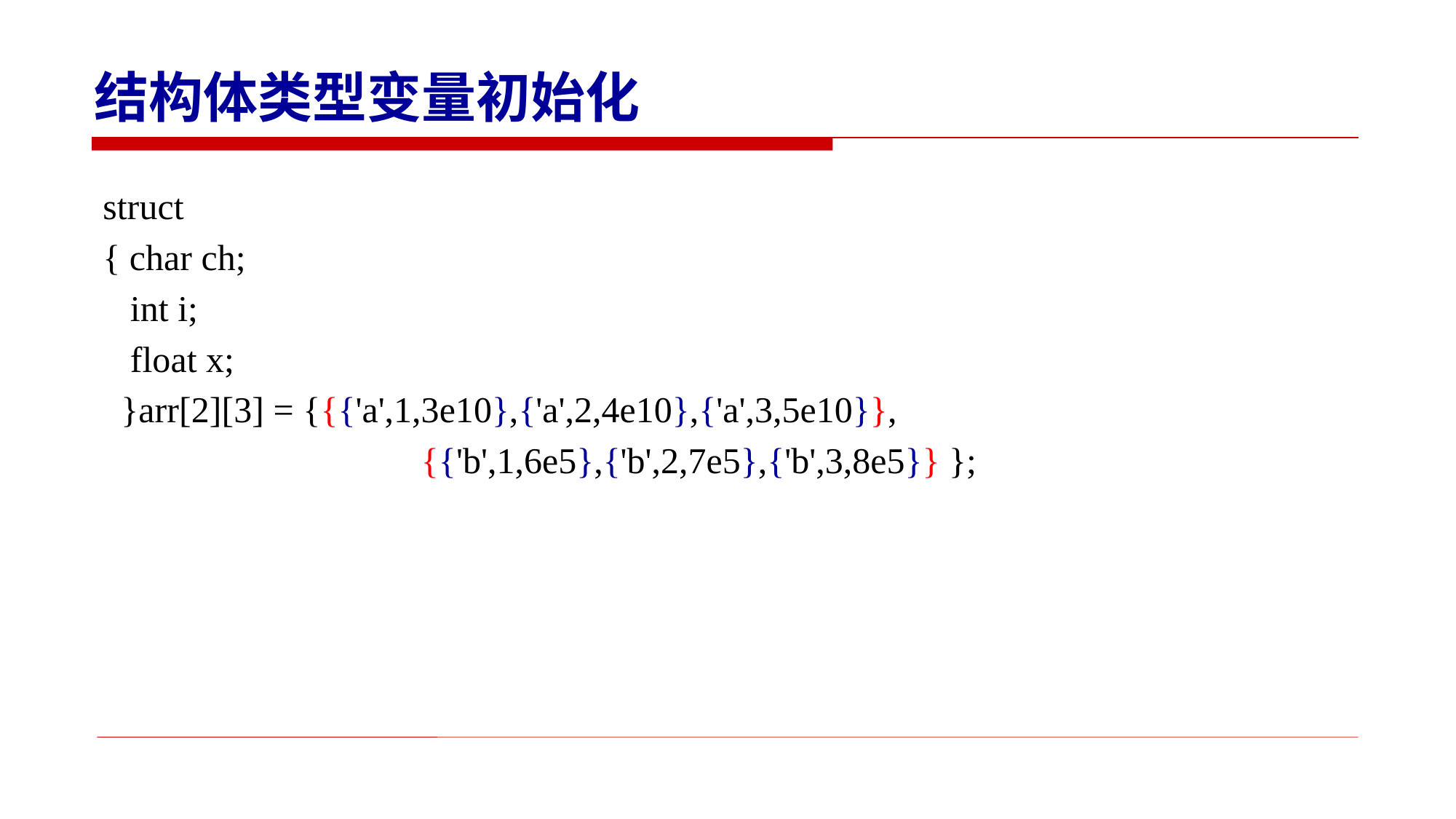

结构体类型变量初始化
# struct
{ char ch;
   int i;
   float x;
  }arr[2][3] = {{{'a',1,3e10},{'a',2,4e10},{'a',3,5e10}},
                                   {{'b',1,6e5},{'b',2,7e5},{'b',3,8e5}} };